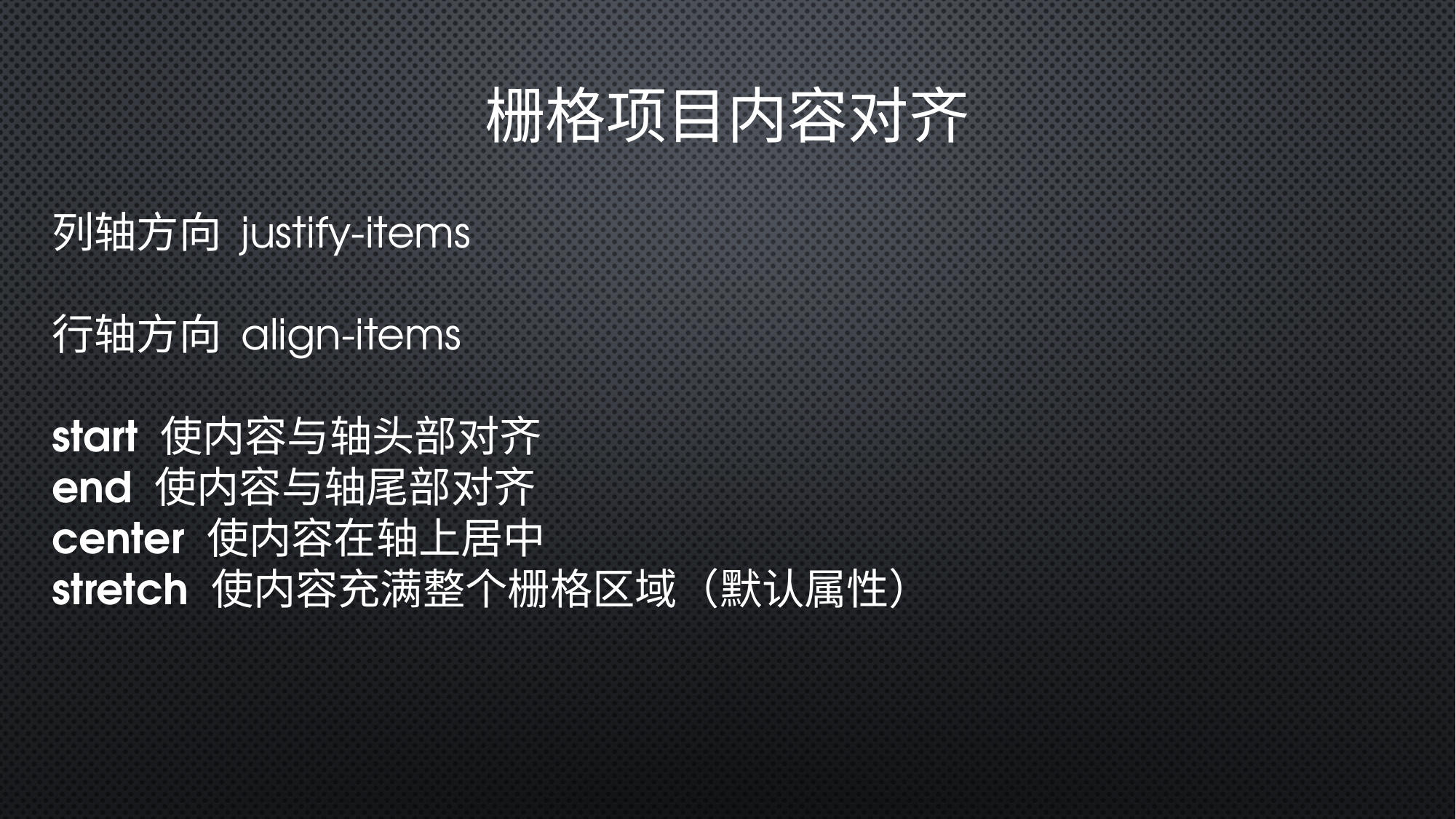

# 栅格项目内容对齐
列轴方向 justify-items

行轴方向 align-items

start 使内容与轴头部对齐
end 使内容与轴尾部对齐
center 使内容在轴上居中
stretch 使内容充满整个栅格区域（默认属性）